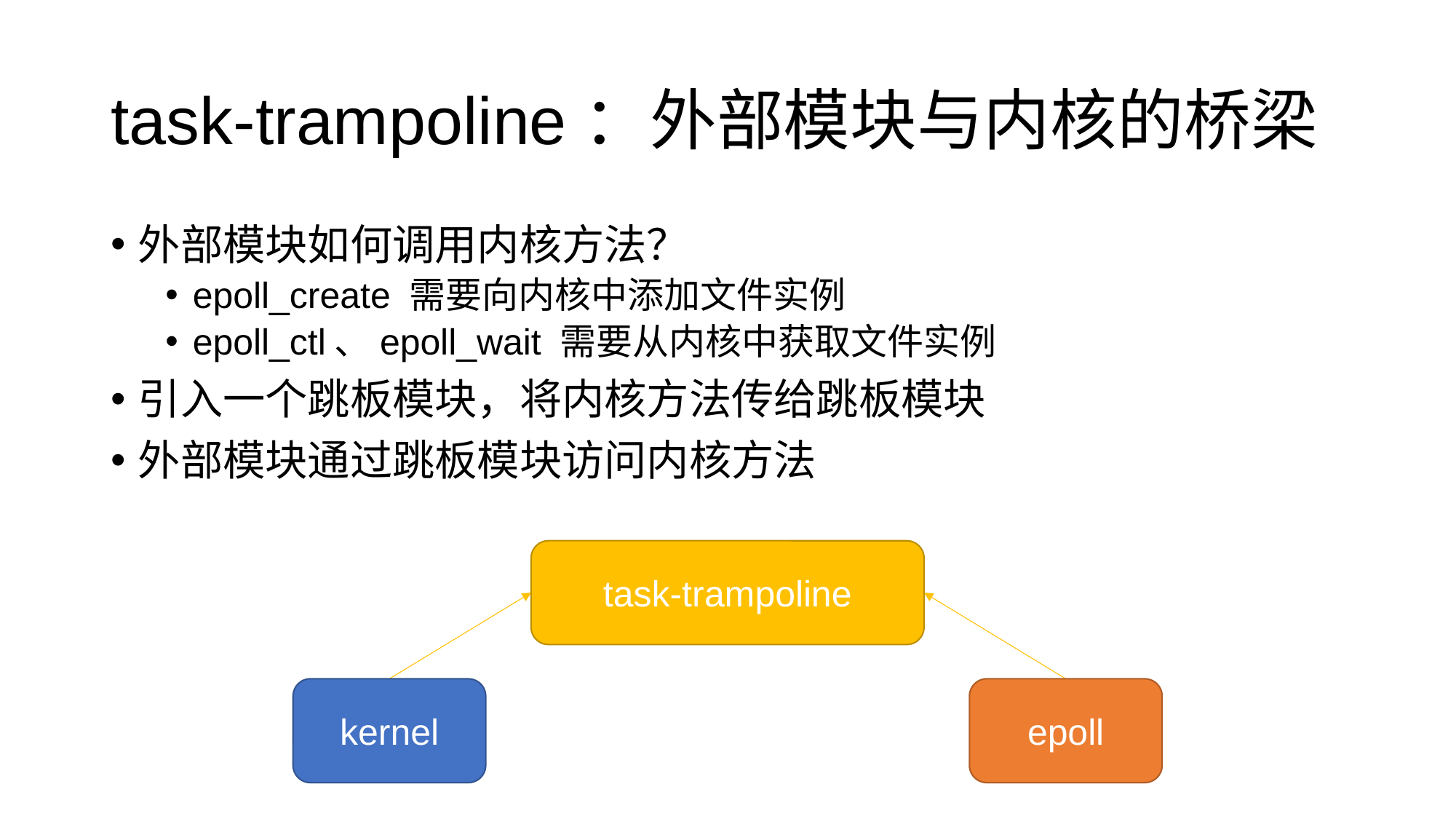

# task-trampoline：外部模块与内核的桥梁
外部模块如何调用内核方法？
epoll_create 需要向内核中添加文件实例
epoll_ctl、epoll_wait 需要从内核中获取文件实例
引入一个跳板模块，将内核方法传给跳板模块
外部模块通过跳板模块访问内核方法
task-trampoline
kernel
epoll